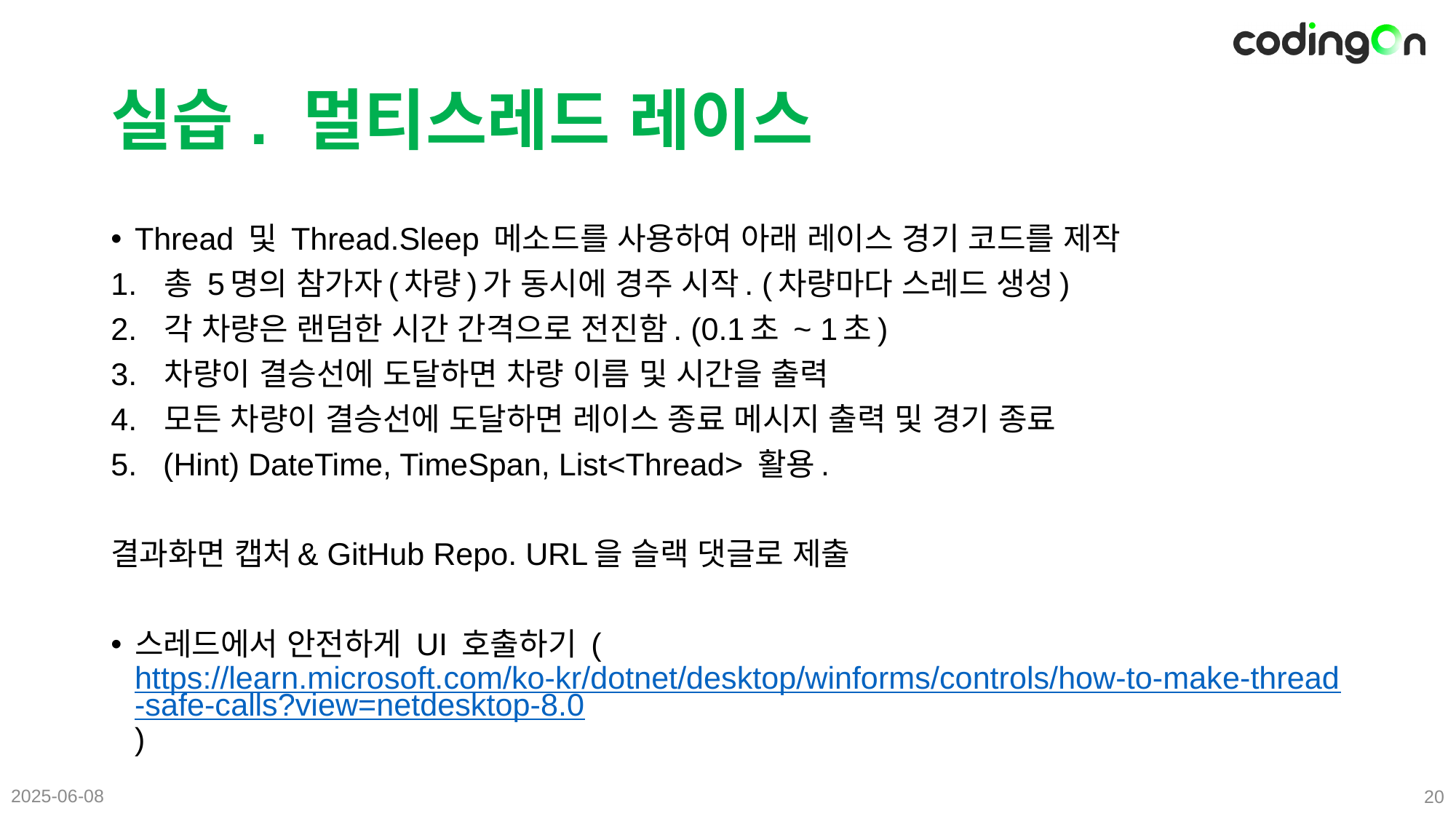

# 실습. 멀티스레드 레이스
Thread 및 Thread.Sleep 메소드를 사용하여 아래 레이스 경기 코드를 제작
총 5명의 참가자(차량)가 동시에 경주 시작. (차량마다 스레드 생성)
각 차량은 랜덤한 시간 간격으로 전진함. (0.1초 ~ 1초)
차량이 결승선에 도달하면 차량 이름 및 시간을 출력
모든 차량이 결승선에 도달하면 레이스 종료 메시지 출력 및 경기 종료
5.   (Hint) DateTime, TimeSpan, List<Thread> 활용.

결과화면 캡처& GitHub Repo. URL을 슬랙 댓글로 제출

스레드에서 안전하게 UI 호출하기 (https://learn.microsoft.com/ko-kr/dotnet/desktop/winforms/controls/how-to-make-thread-safe-calls?view=netdesktop-8.0)

2025-06-08
20